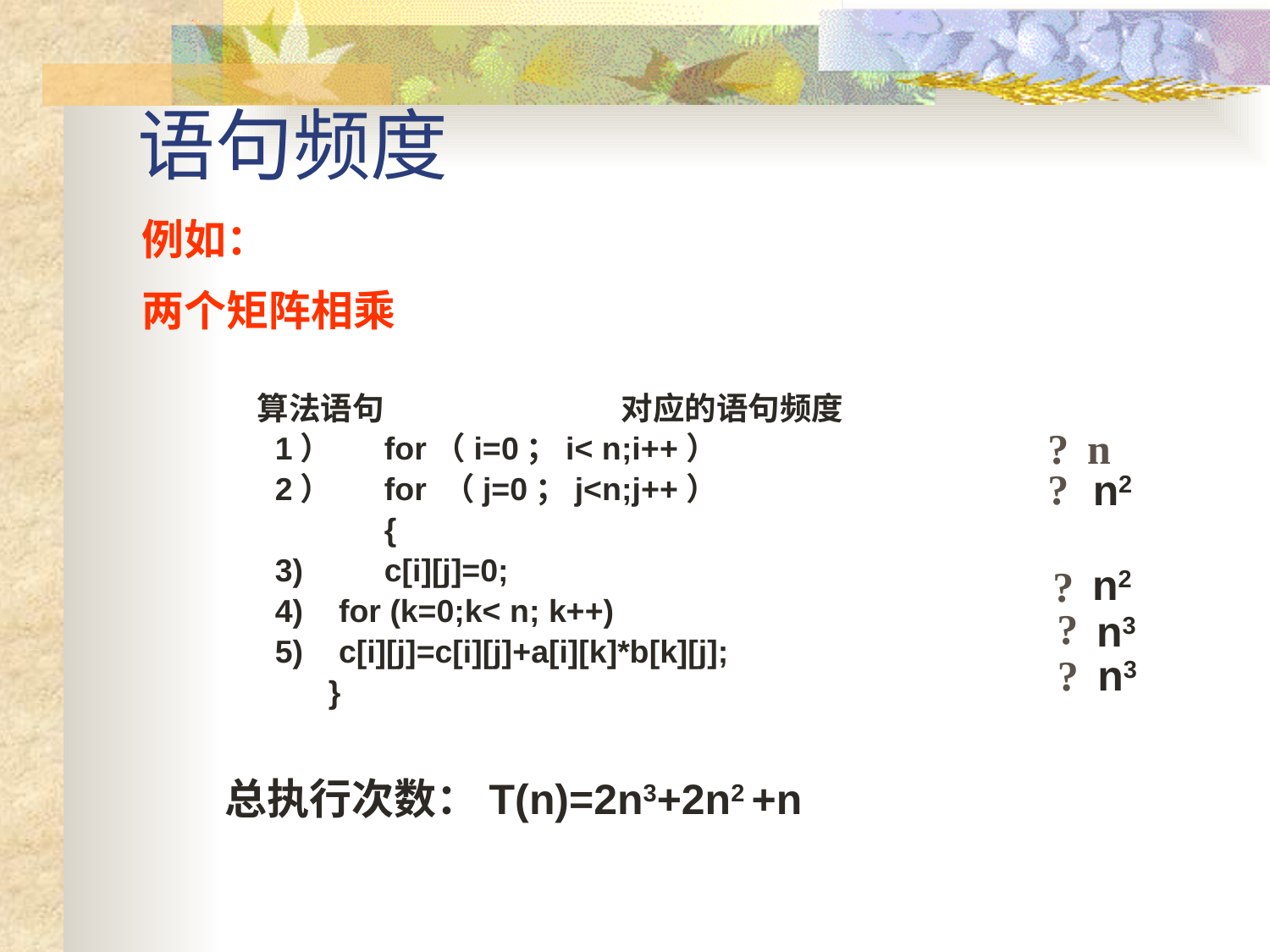

# 语句频度
例如：
两个矩阵相乘
算法语句                                 对应的语句频度
  1）	for（i=0；i< n;i++）
  2）	for （j=0；j<n;j++）
     	{
  3)	c[i][j]=0;
  4)    for (k=0;k< n; k++)
  5)    c[i][j]=c[i][j]+a[i][k]*b[k][j];
        }
?
n
?
n2
n2
?
?
n3
?
n3
 总执行次数：T(n)=2n3+2n2 +n